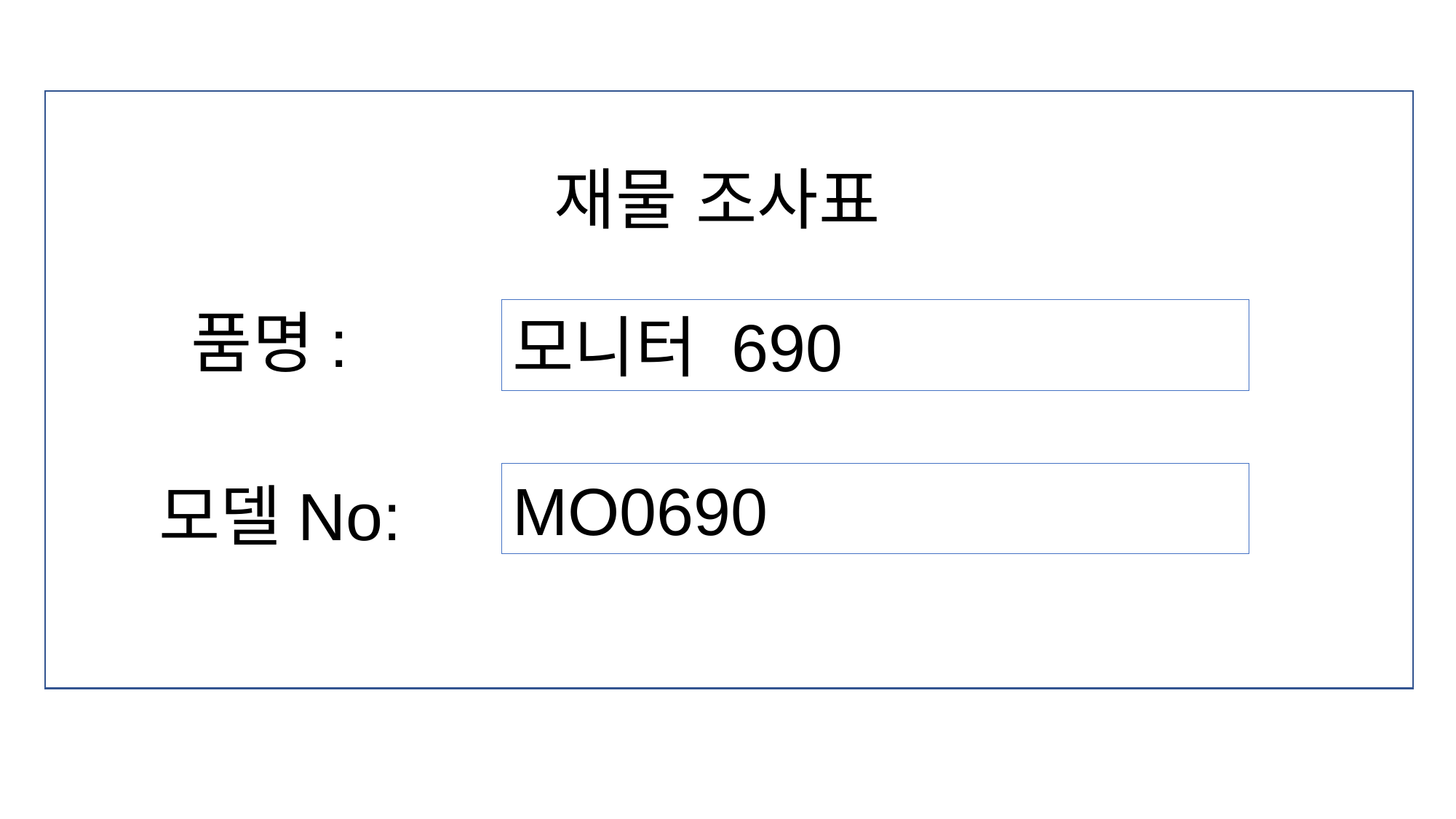

재물 조사표
품명:
모니터 690
MO0690
모델No: